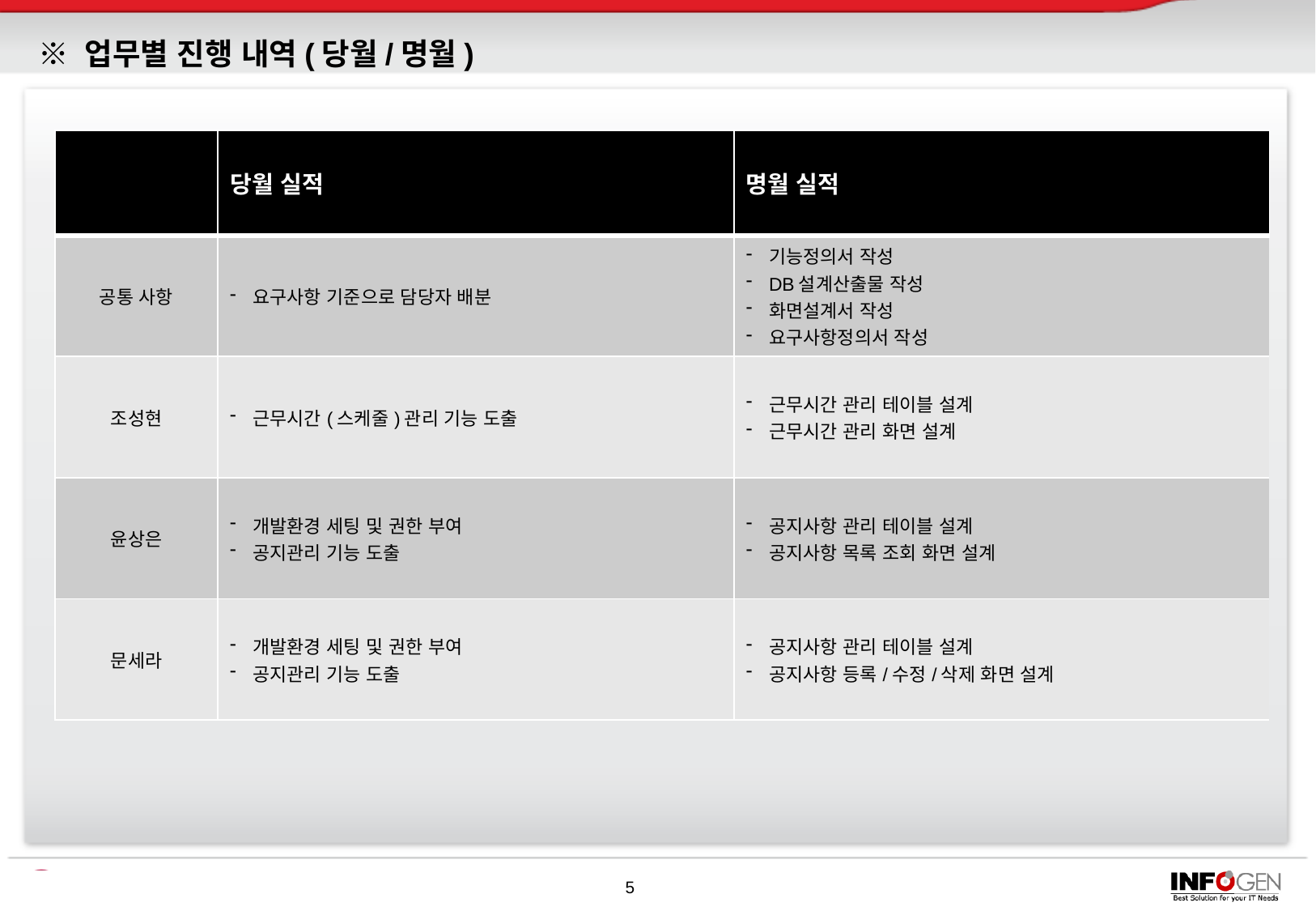

# ※ 업무별 진행 내역(당월/명월)
|  | 당월 실적 | 명월 실적 |
| --- | --- | --- |
| 공통 사항 | 요구사항 기준으로 담당자 배분 | 기능정의서 작성 DB설계산출물 작성 화면설계서 작성 요구사항정의서 작성 |
| 조성현 | 근무시간(스케줄)관리 기능 도출 | 근무시간 관리 테이블 설계 근무시간 관리 화면 설계 |
| 윤상은 | 개발환경 세팅 및 권한 부여 공지관리 기능 도출 | 공지사항 관리 테이블 설계 공지사항 목록 조회 화면 설계 |
| 문세라 | 개발환경 세팅 및 권한 부여 공지관리 기능 도출 | 공지사항 관리 테이블 설계 공지사항 등록/수정/삭제 화면 설계 |